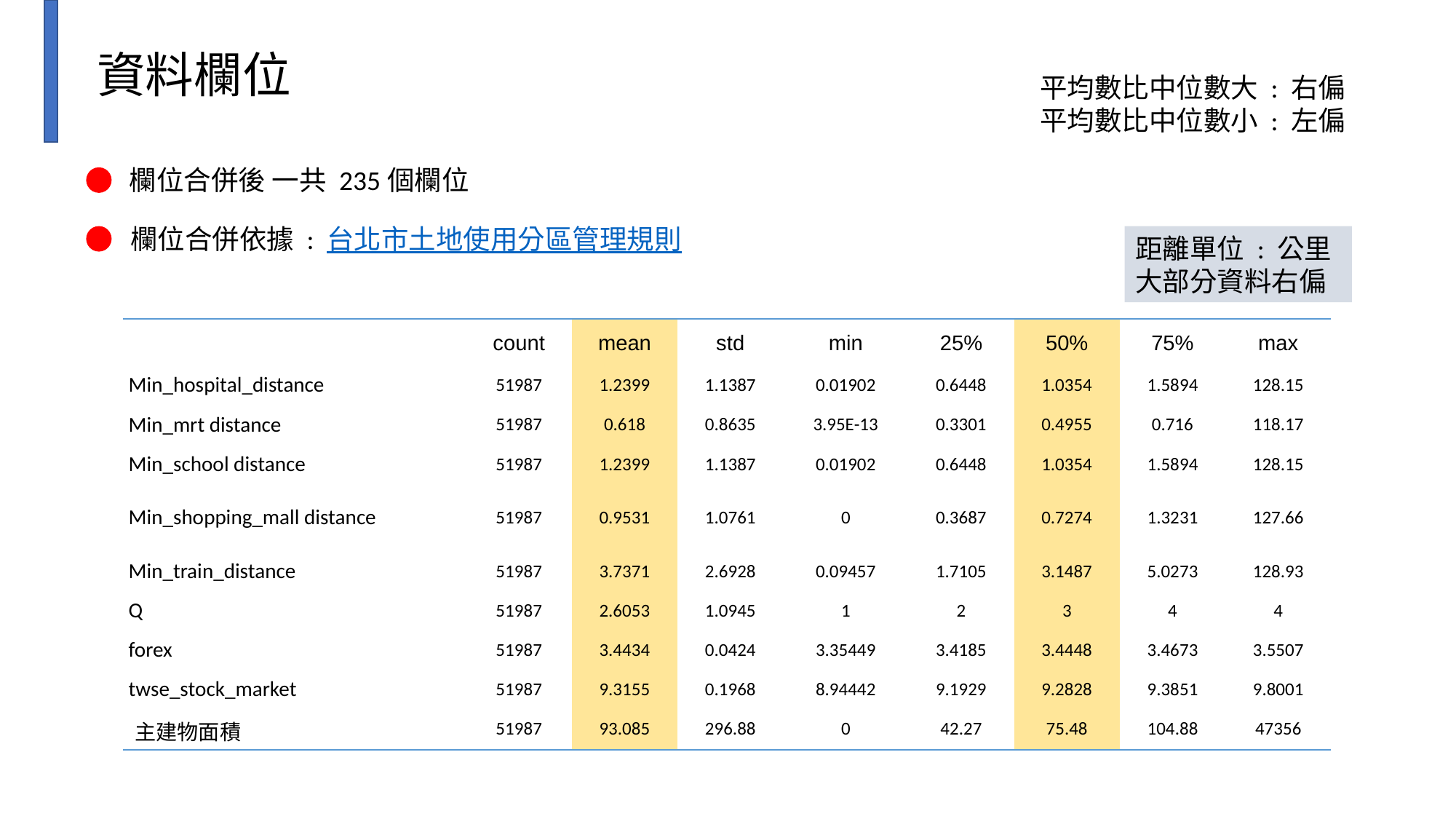

資料欄位
平均數比中位數大 : 右偏
平均數比中位數小 : 左偏
欄位合併後 一共 235個欄位

欄位合併依據 : 台北市土地使用分區管理規則

距離單位 : 公里
大部分資料右偏
|  | count | mean | std | min | 25% | 50% | 75% | max |
| --- | --- | --- | --- | --- | --- | --- | --- | --- |
| Min\_hospital\_distance | 51987 | 1.2399 | 1.1387 | 0.01902 | 0.6448 | 1.0354 | 1.5894 | 128.15 |
| Min\_mrt distance | 51987 | 0.618 | 0.8635 | 3.95E-13 | 0.3301 | 0.4955 | 0.716 | 118.17 |
| Min\_school distance | 51987 | 1.2399 | 1.1387 | 0.01902 | 0.6448 | 1.0354 | 1.5894 | 128.15 |
| Min\_shopping\_mall distance | 51987 | 0.9531 | 1.0761 | 0 | 0.3687 | 0.7274 | 1.3231 | 127.66 |
| Min\_train\_distance | 51987 | 3.7371 | 2.6928 | 0.09457 | 1.7105 | 3.1487 | 5.0273 | 128.93 |
| Q | 51987 | 2.6053 | 1.0945 | 1 | 2 | 3 | 4 | 4 |
| forex | 51987 | 3.4434 | 0.0424 | 3.35449 | 3.4185 | 3.4448 | 3.4673 | 3.5507 |
| twse\_stock\_market | 51987 | 9.3155 | 0.1968 | 8.94442 | 9.1929 | 9.2828 | 9.3851 | 9.8001 |
| 主建物面積 | 51987 | 93.085 | 296.88 | 0 | 42.27 | 75.48 | 104.88 | 47356 |